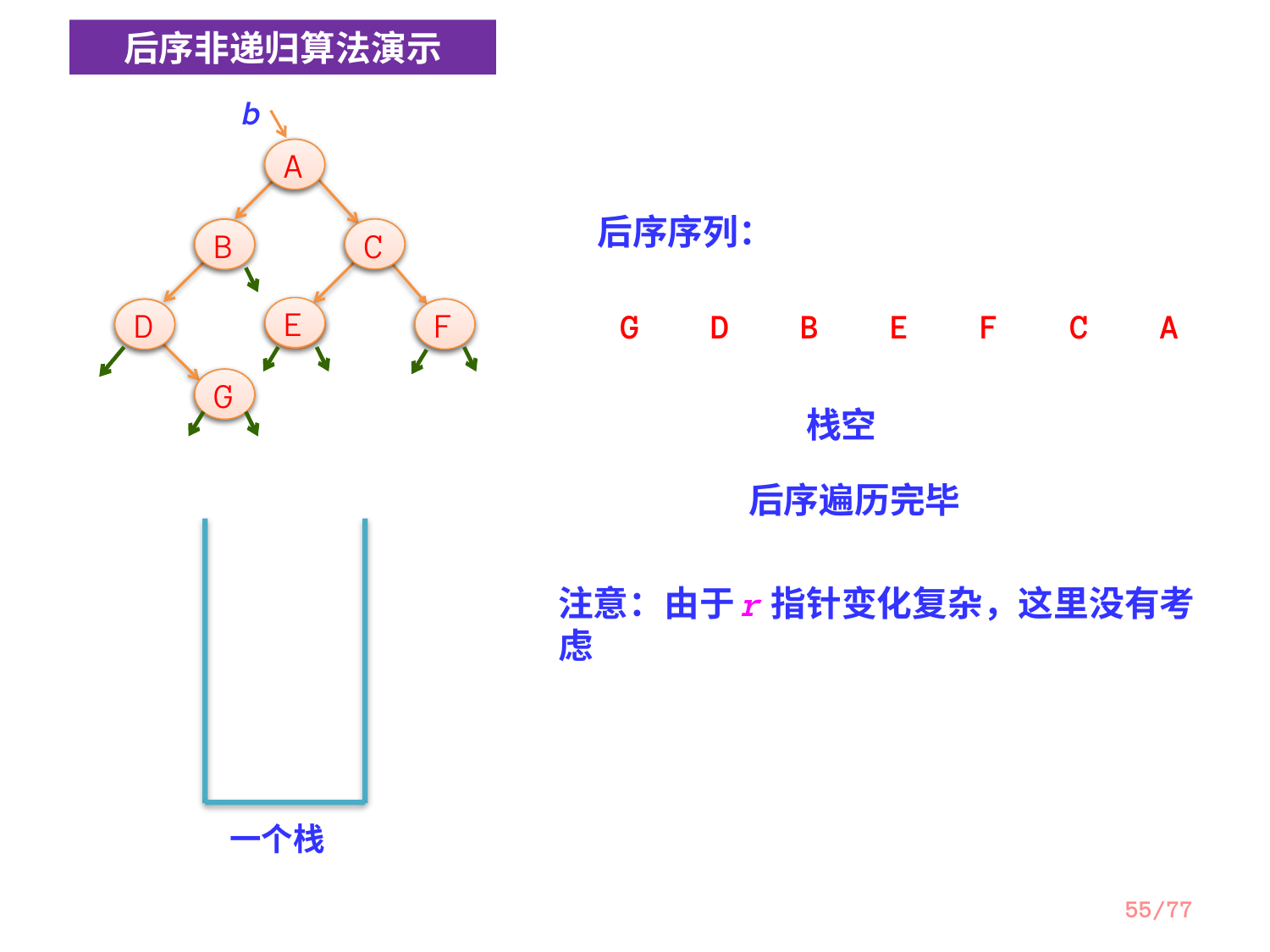

后序非递归算法演示
b
A
A

后序序列：
B
C
C
B

E
D
E
F
F
D
G
D
B
E
F
C
A

G
G
栈空
后序遍历完毕

注意：由于r指针变化复杂，这里没有考虑

一个栈
55/77